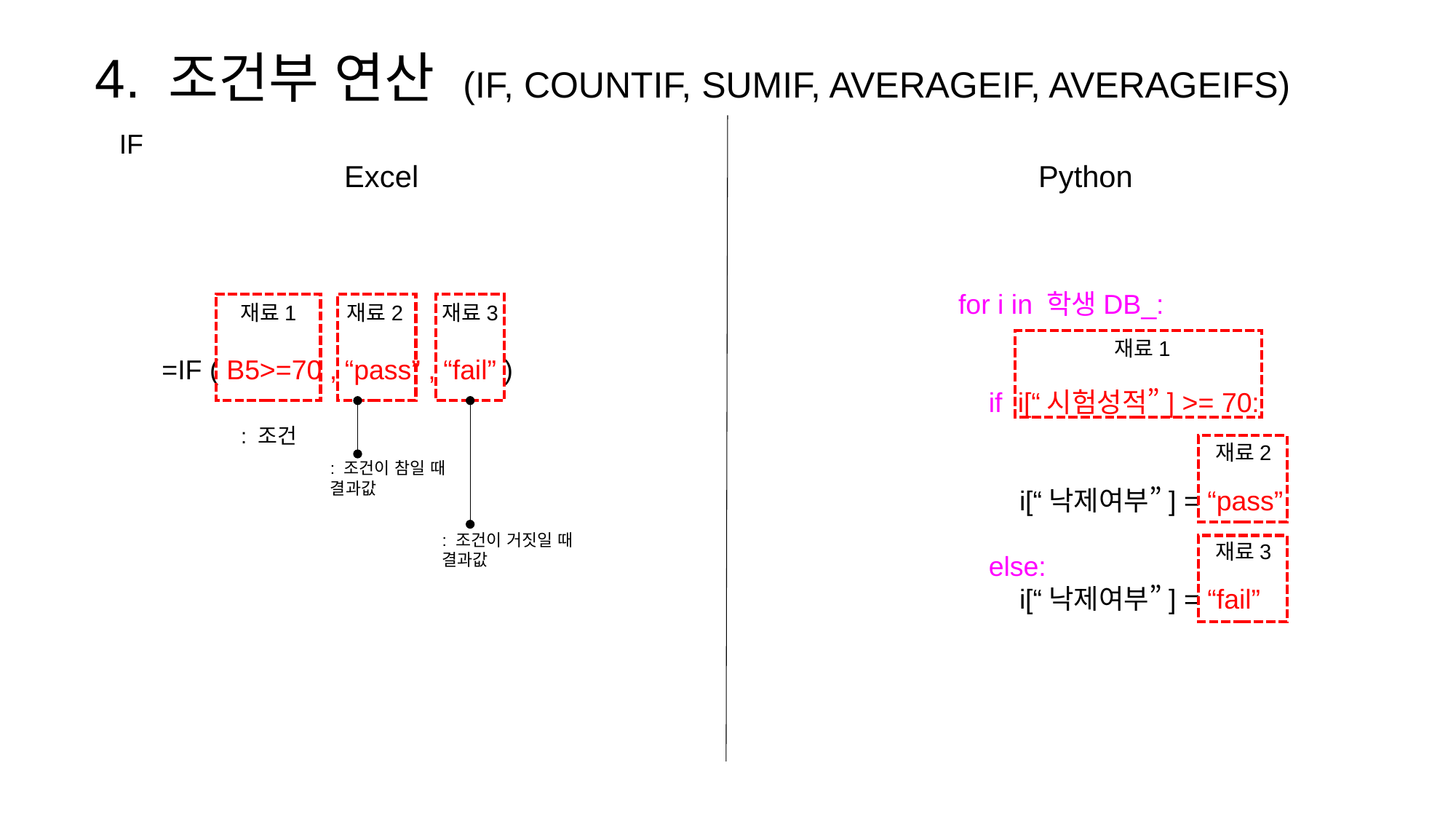

4. 조건부 연산 (IF, COUNTIF, SUMIF, AVERAGEIF, AVERAGEIFS)
IF
Excel
Python
for i in 학생DB_:

    if  i[“시험성적”] >= 70:

        i[“낙제여부”] = “pass”

    else:
        i[“낙제여부”] = “fail”

재료1
재료2

재료3

재료1

=IF ( B5>=70 , “pass” , “fail” )
: 조건
재료2

: 조건이 참일 때
결과값
: 조건이 거짓일 때
결과값
재료3